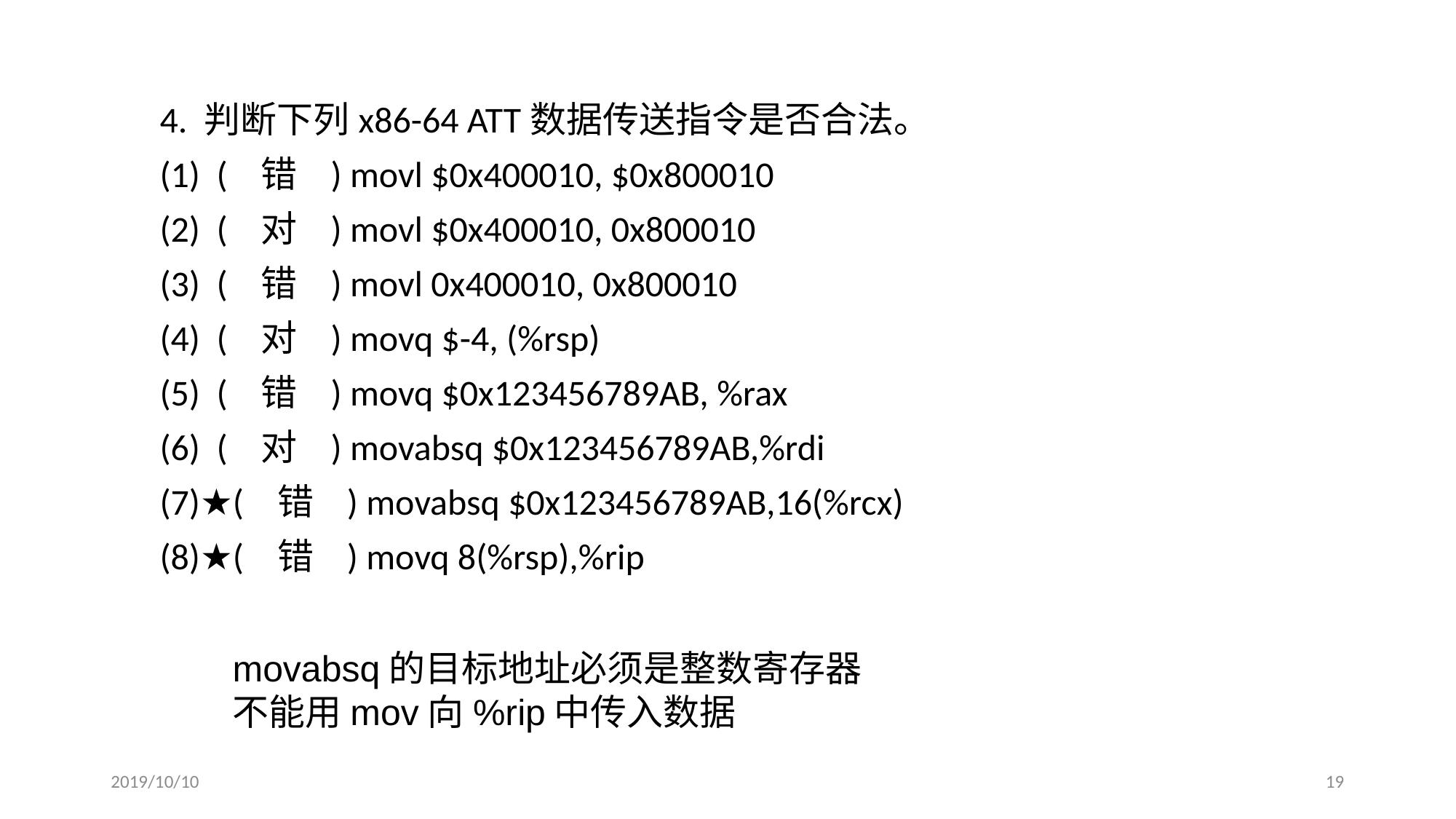

4. 判断下列x86-64 ATT数据传送指令是否合法。
(1)  (   错   ) movl $0x400010, $0x800010
(2)  (   对   ) movl $0x400010, 0x800010
(3)  (   错   ) movl 0x400010, 0x800010
(4)  (   对   ) movq $-4, (%rsp)
(5)  (   错   ) movq $0x123456789AB, %rax
(6)  (   对   ) movabsq $0x123456789AB,%rdi
(7)★(   错   ) movabsq $0x123456789AB,16(%rcx)
(8)★(   错   ) movq 8(%rsp),%rip

movabsq的目标地址必须是整数寄存器
不能用mov向%rip中传入数据
2019/10/10
19